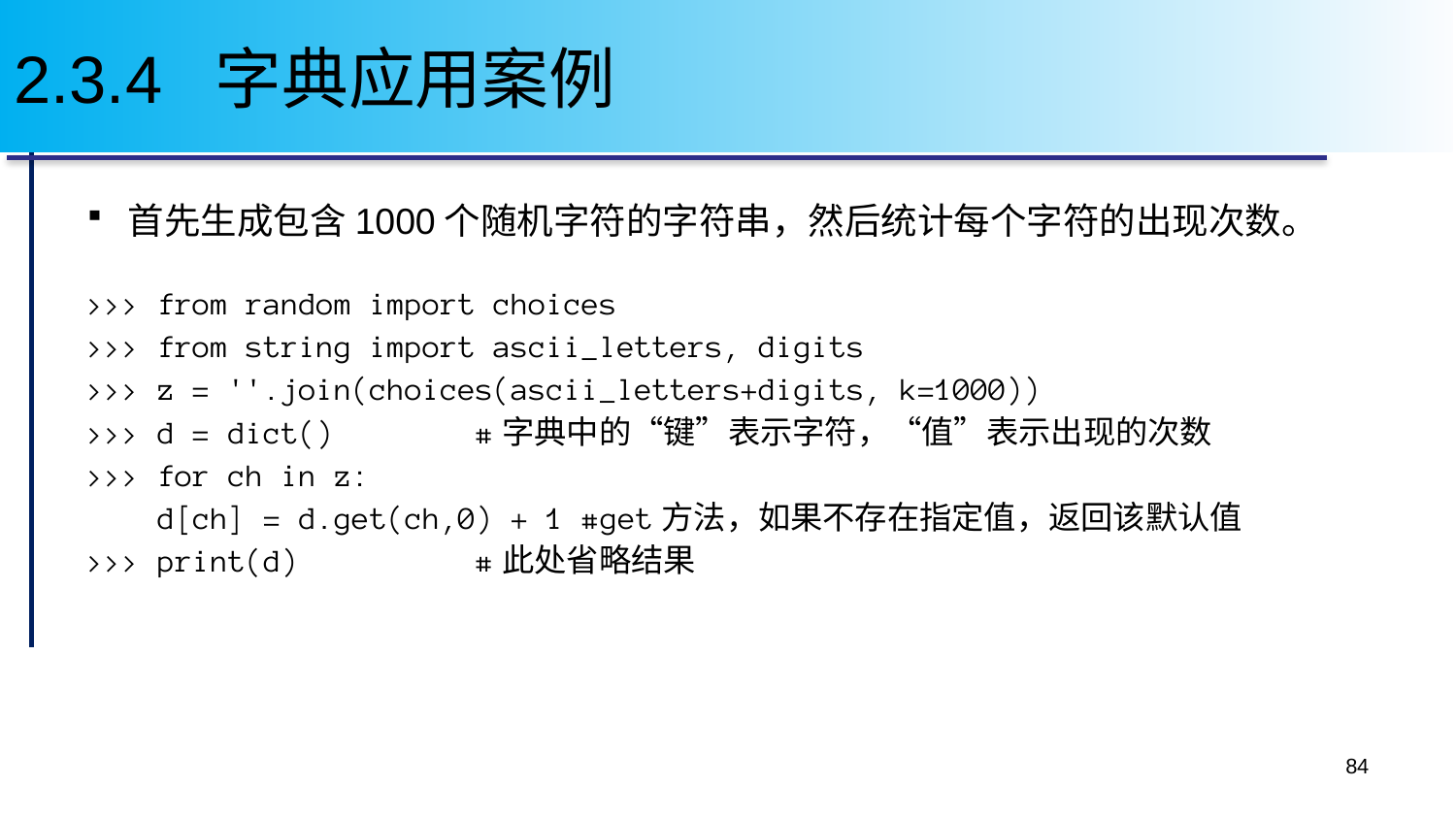

# 2.3.4  字典应用案例
首先生成包含1000个随机字符的字符串，然后统计每个字符的出现次数。

>>> from random import choices
>>> from string import ascii_letters, digits
>>> z = ''.join(choices(ascii_letters+digits, k=1000))
>>> d = dict()        #字典中的“键”表示字符，“值”表示出现的次数
>>> for ch in z:
    d[ch] = d.get(ch,0) + 1 #get方法，如果不存在指定值，返回该默认值
>>> print(d)          #此处省略结果
84